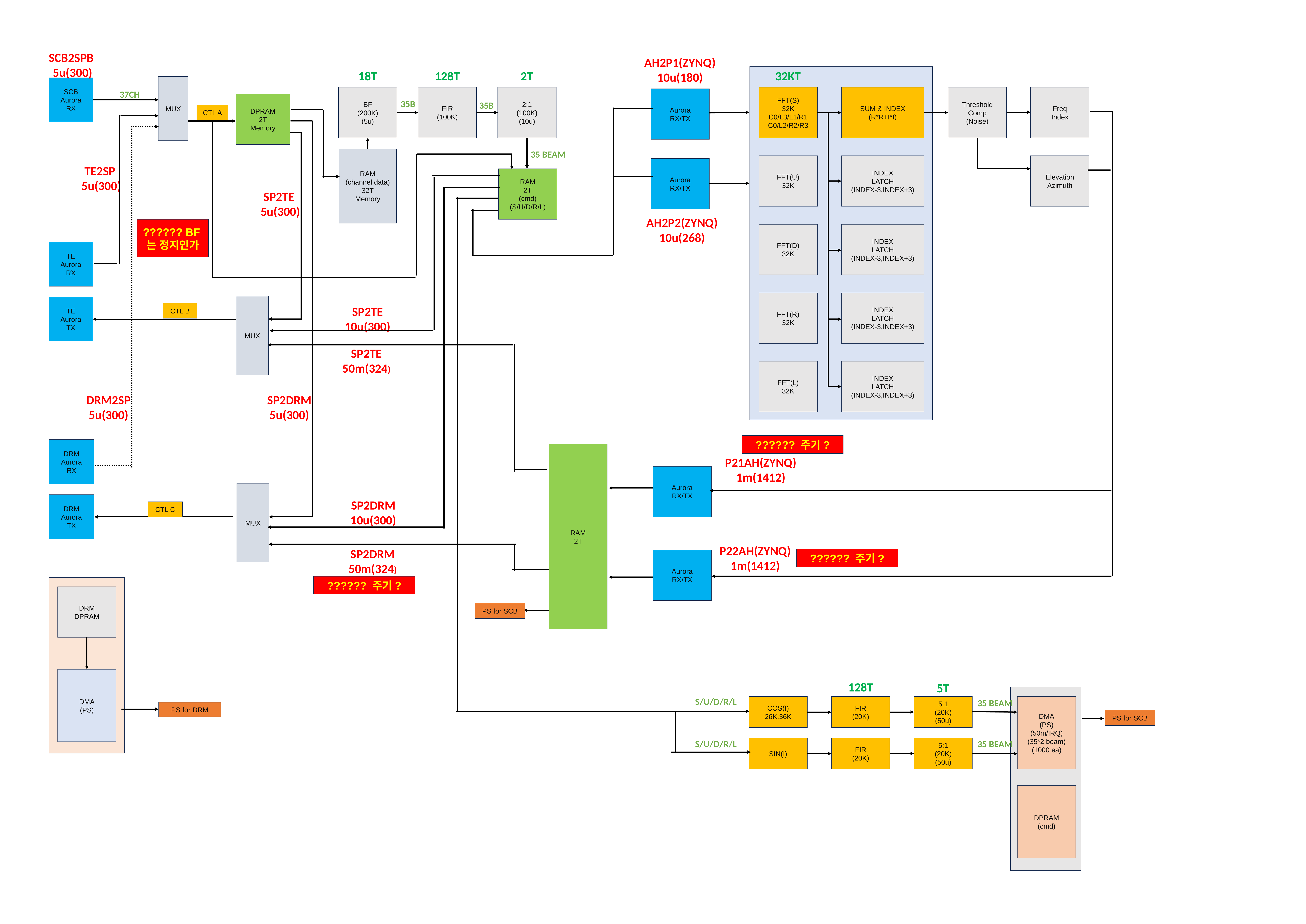

SCB2SPB
5u(300)
AH2P1(ZYNQ)
10u(180)
18T
128T

2T
32KT
MUX
SCB
Aurora
RX
37CH
BF
(200K)
(5u)
FIR
(100K)
2:1
(100K)
(10u)
FFT(S)
32K
C0/L3/L1/R1
C0/L2/R2/R3
SUM & INDEX
(R*R+I*I)
Threshold
Comp
(Noise)
Freq
Index
Aurora
RX/TX
DPRAM
2T
Memory
35B
35B
CTL A
35 BEAM
RAM
(channel data)
32T
Memory
FFT(U)
32K
INDEX
LATCH
(INDEX-3,INDEX+3)
Elevation
Azimuth
Aurora
RX/TX
TE2SP
5u(300)
RAM
2T
(cmd)
(S/U/D/R/L)
SP2TE
5u(300)
AH2P2(ZYNQ)
10u(268)
?????? BF는 정지인가
FFT(D)
32K
INDEX
LATCH
(INDEX-3,INDEX+3)
TE
Aurora
RX
FFT(R)
32K
INDEX
LATCH
(INDEX-3,INDEX+3)
MUX
TE
Aurora
TX
SP2TE
10u(300)
CTL B
SP2TE
50m(324)
FFT(L)
32K
INDEX
LATCH
(INDEX-3,INDEX+3)
DRM2SP
5u(300)
SP2DRM
5u(300)
?????? 주기?
DRM
Aurora
RX
RAM
2T
P21AH(ZYNQ)
1m(1412)
Aurora
RX/TX
MUX
DRM
Aurora
TX
SP2DRM
10u(300)
CTL C
P22AH(ZYNQ)
1m(1412)
SP2DRM
50m(324)
?????? 주기?
Aurora
RX/TX
?????? 주기?

DRM
DPRAM
PS for SCB
DMA
(PS)
128T
5T

S/U/D/R/L
35 BEAM
COS(I)
26K,36K
FIR
(20K)
5:1
(20K)
(50u)
DMA
(PS)
(50m/IRQ)
(35*2 beam)
(1000 ea)
PS for DRM
PS for SCB
S/U/D/R/L
35 BEAM
SIN(I)
FIR
(20K)
5:1
(20K)
(50u)
DPRAM
(cmd)